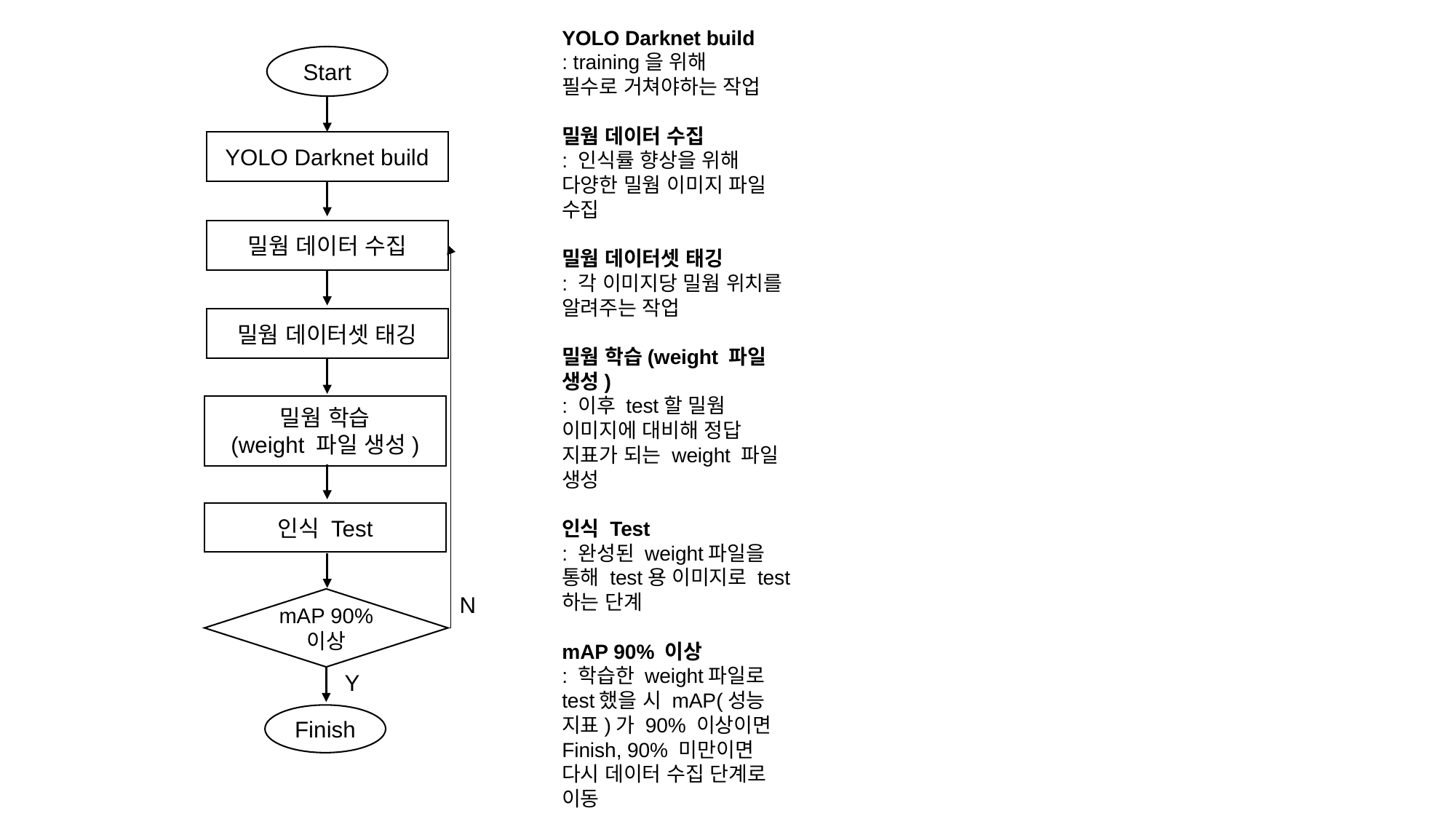

YOLO Darknet build
: training을 위해
필수로 거쳐야하는 작업

밀웜 데이터 수집
: 인식률 향상을 위해 다양한 밀웜 이미지 파일 수집

밀웜 데이터셋 태깅
: 각 이미지당 밀웜 위치를 알려주는 작업

밀웜 학습(weight 파일 생성)
: 이후 test할 밀웜 이미지에 대비해 정답 지표가 되는 weight 파일 생성

인식 Test
: 완성된 weight파일을 통해 test용 이미지로 test하는 단계

mAP 90% 이상
: 학습한 weight파일로 test했을 시 mAP(성능 지표)가 90% 이상이면 Finish, 90% 미만이면 다시 데이터 수집 단계로 이동
Start
YOLO Darknet build
밀웜 데이터 수집
밀웜 데이터셋 태깅
밀웜 학습
(weight 파일 생성)
인식 Test
N
mAP 90% 이상
Y
Finish